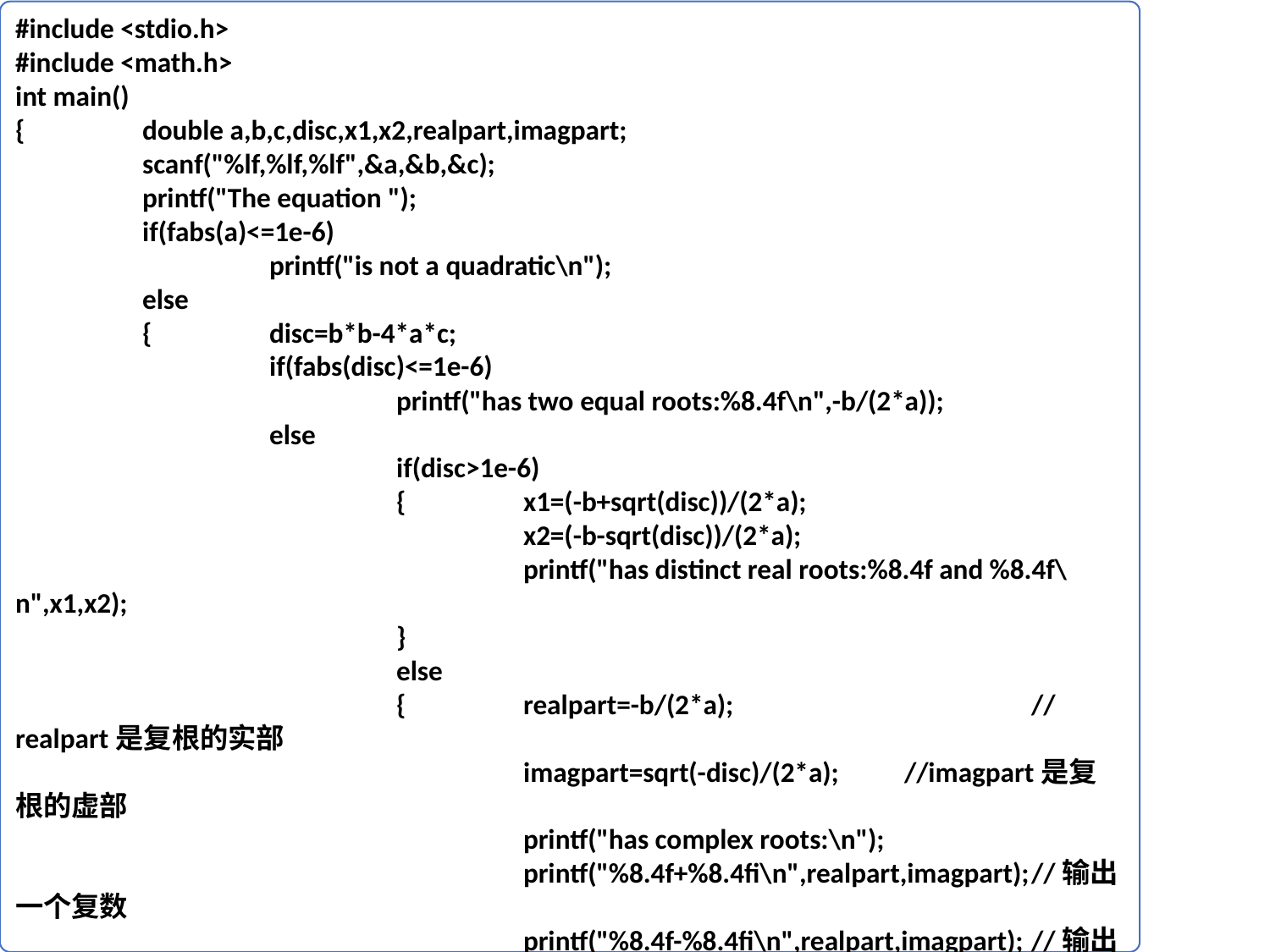

#include <stdio.h>
#include <math.h>
int main()
{	double a,b,c,disc,x1,x2,realpart,imagpart;
	scanf("%lf,%lf,%lf",&a,&b,&c);
	printf("The equation ");
	if(fabs(a)<=1e-6)
		printf("is not a quadratic\n");
	else
	{	disc=b*b-4*a*c;
		if(fabs(disc)<=1e-6)
			printf("has two equal roots:%8.4f\n",-b/(2*a));
		else
			if(disc>1e-6)
			{	x1=(-b+sqrt(disc))/(2*a);
				x2=(-b-sqrt(disc))/(2*a);
				printf("has distinct real roots:%8.4f and %8.4f\n",x1,x2);
			}
			else
			{	realpart=-b/(2*a);			//realpart是复根的实部
				imagpart=sqrt(-disc)/(2*a);	//imagpart是复根的虚部
				printf("has complex roots:\n");
				printf("%8.4f+%8.4fi\n",realpart,imagpart);	//输出一个复数
				printf("%8.4f-%8.4fi\n",realpart,imagpart);	//输出另一个复数
			}
	}
	return 0;
}
#